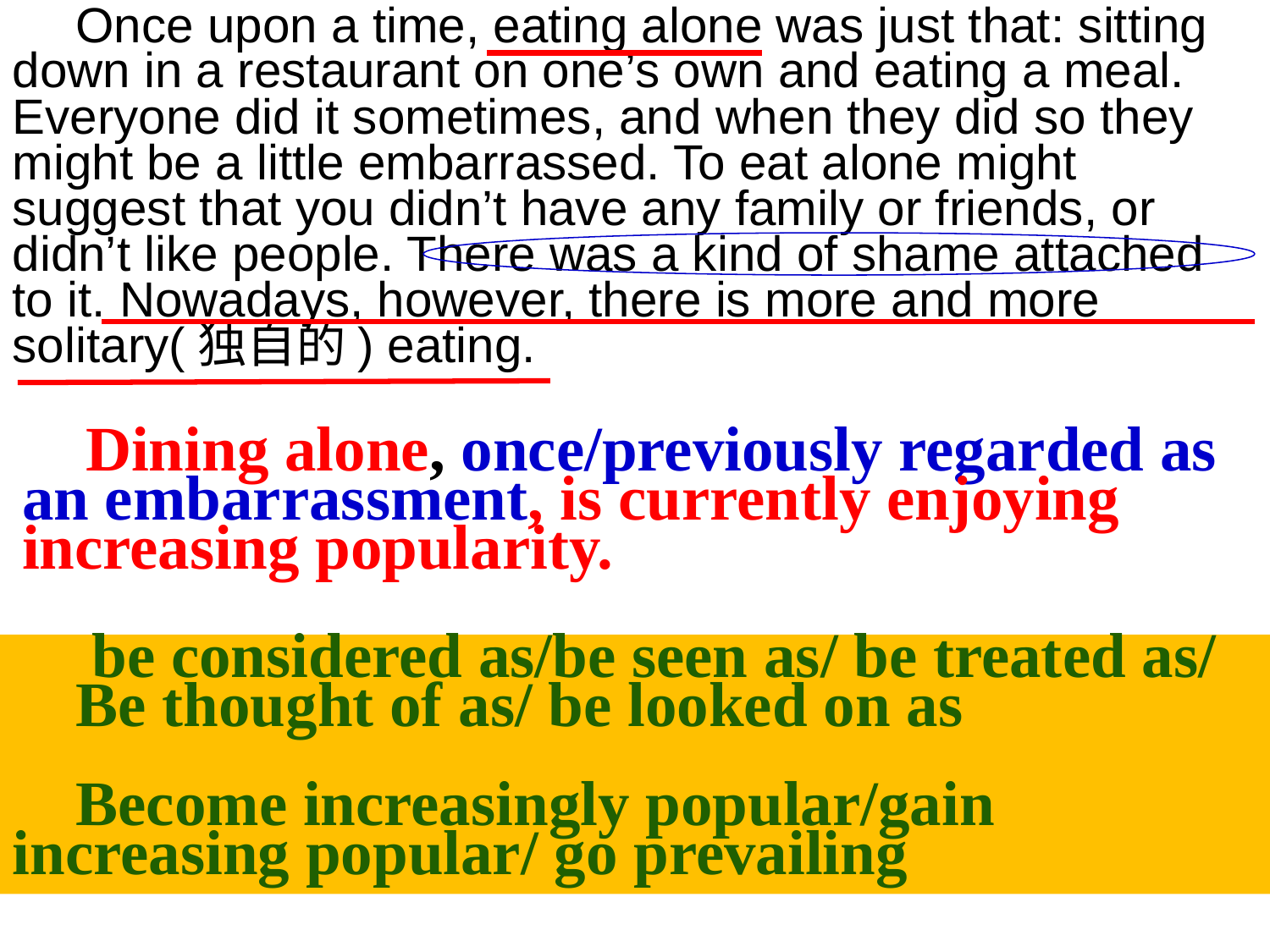

Once upon a time, eating alone was just that: sitting down in a restaurant on one’s own and eating a meal. Everyone did it sometimes, and when they did so they might be a little embarrassed. To eat alone might suggest that you didn’t have any family or friends, or didn’t like people. There was a kind of shame attached to it. Nowadays, however, there is more and more solitary(独自的) eating.
The root cause for being upset is our unwillingness to accept life as being different, in any way, from our expectations. Very simply, we want things to be a certain way but they are not a certain way. Life is simply as it is. Perhaps Benjamin Franklin said it best: "Our limited perspective, our hopes and fears become our measure of life, and when circumstances do not fit our ideas, they become our difficulties." We spend our lives wanting things, people and events to be just as we want them to be -- and when they are not, we fight and we suffer.
How do we reduce this suffering?
The first step in recovering from a bad mood is to addismit that you have a problem. You have to want to change, to

Dining alone, once/previously regarded as an embarrassment, is currently enjoying increasing popularity.
 be considered as/be seen as/ be treated as/
Be thought of as/ be looked on as

Become increasingly popular/gain increasing popular/ go prevailing